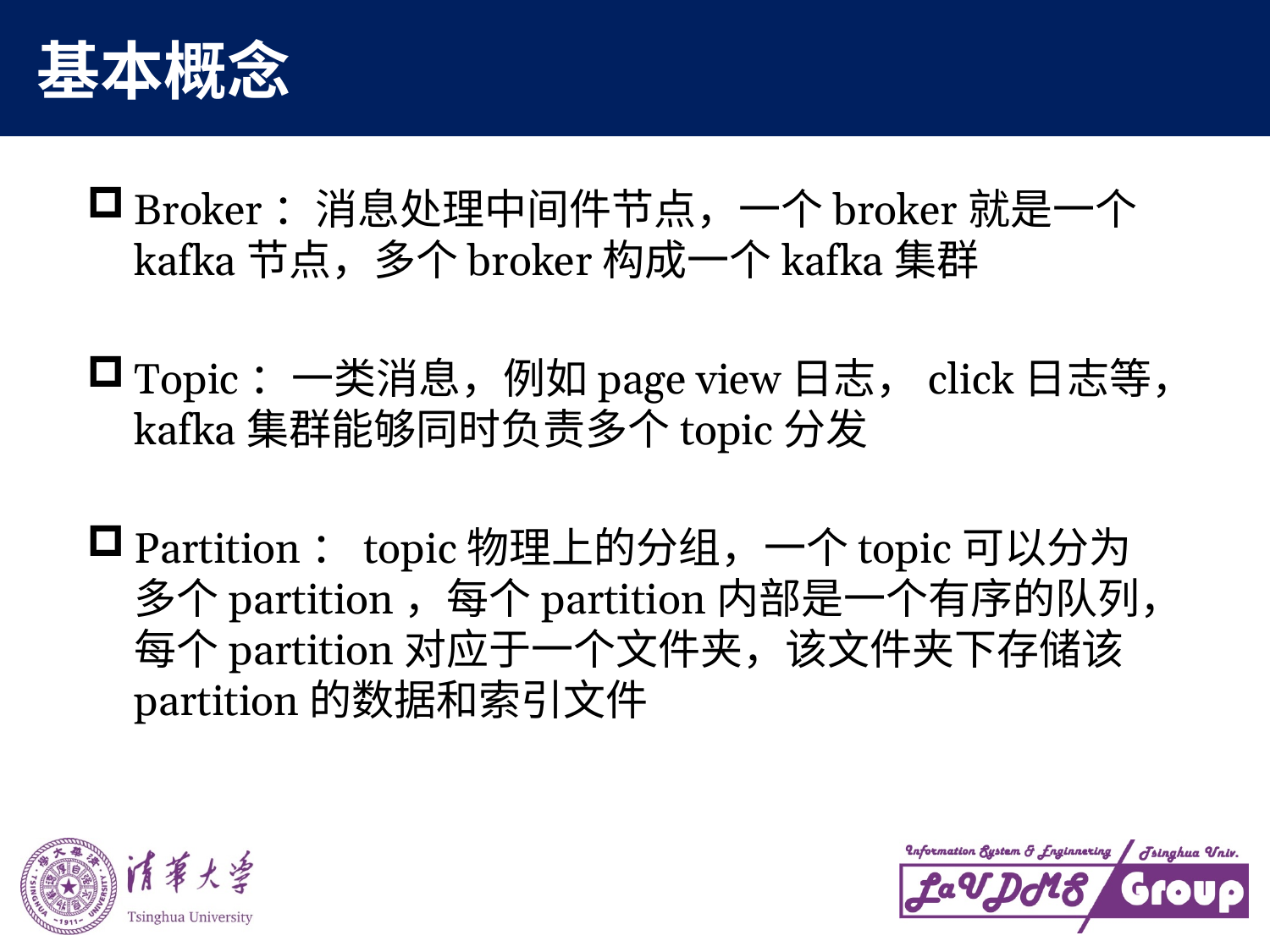

# 基本概念
Broker：消息处理中间件节点，一个broker就是一个kafka节点，多个broker构成一个kafka集群

Topic：一类消息，例如page view日志，click日志等，kafka集群能够同时负责多个topic分发

Partition：topic物理上的分组，一个topic可以分为多个partition，每个partition内部是一个有序的队列，每个partition对应于一个文件夹，该文件夹下存储该partition的数据和索引文件